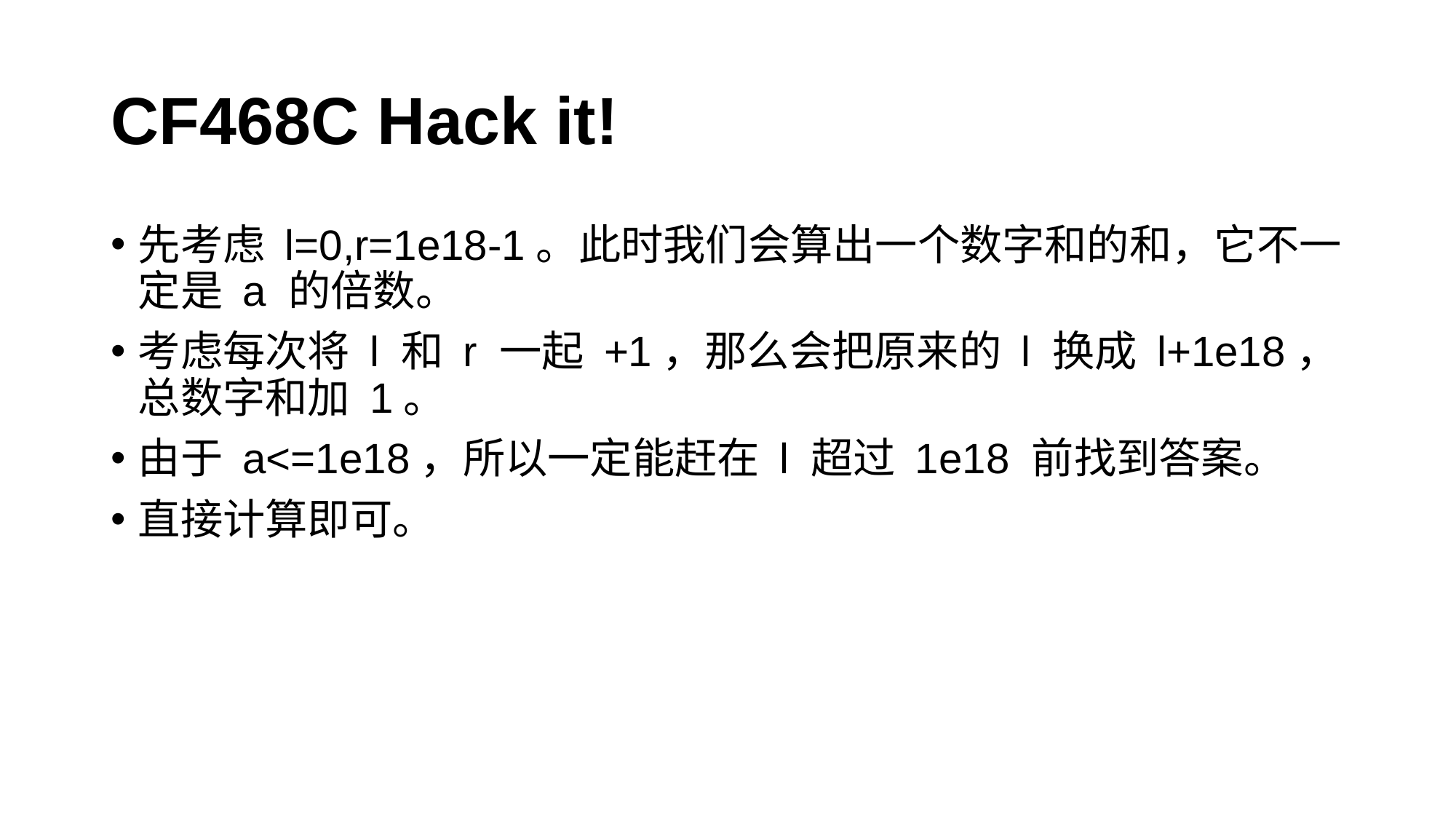

# CF468C Hack it!
先考虑 l=0,r=1e18-1。此时我们会算出一个数字和的和，它不一定是 a 的倍数。
考虑每次将 l 和 r 一起 +1，那么会把原来的 l 换成 l+1e18，总数字和加 1。
由于 a<=1e18，所以一定能赶在 l 超过 1e18 前找到答案。
直接计算即可。